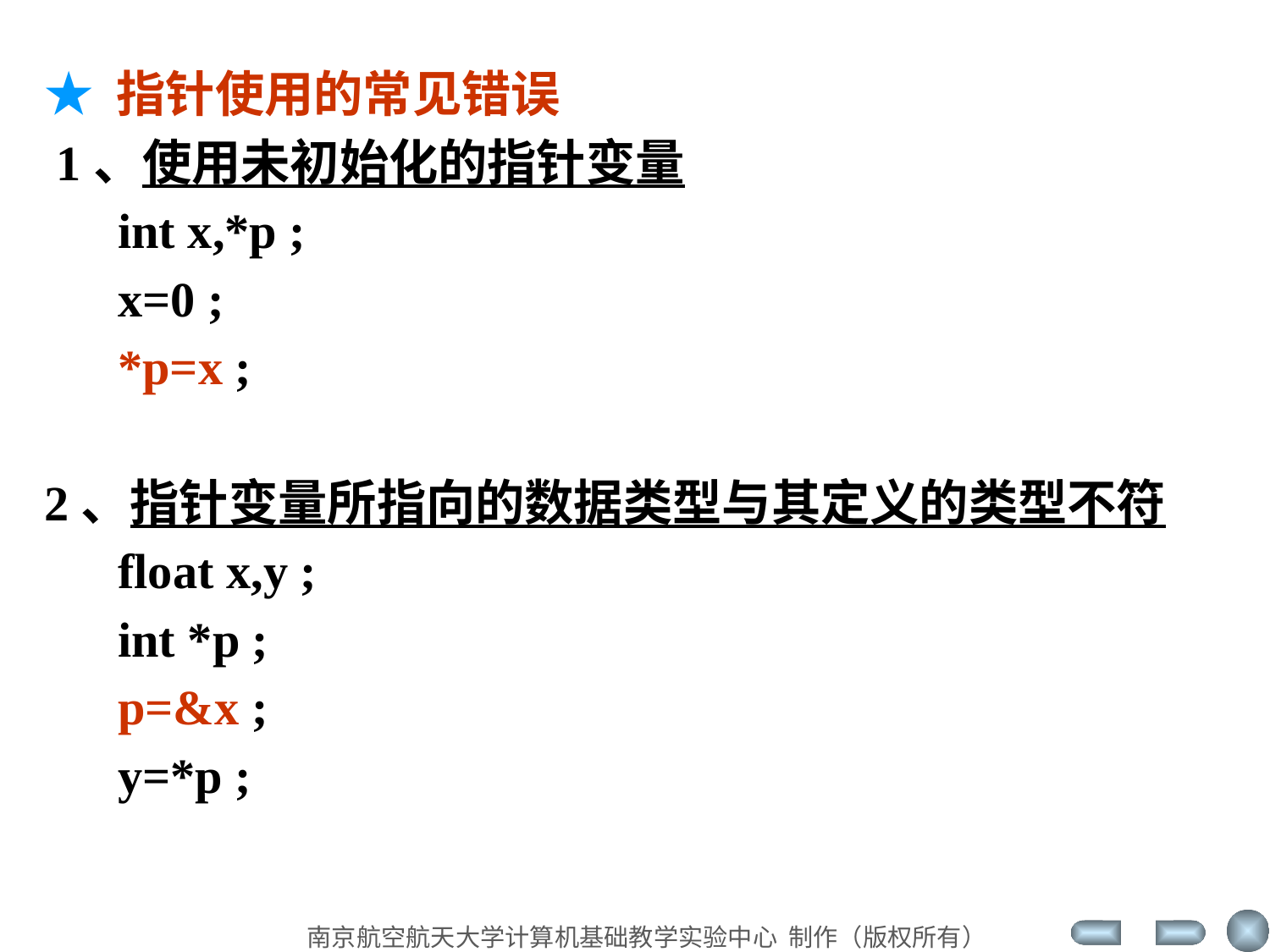

★ 指针使用的常见错误
 1、使用未初始化的指针变量
      int x,*p ;
      x=0 ;
      *p=x ;

2、指针变量所指向的数据类型与其定义的类型不符
      float x,y ;
      int *p ;
      p=&x ;
      y=*p ;